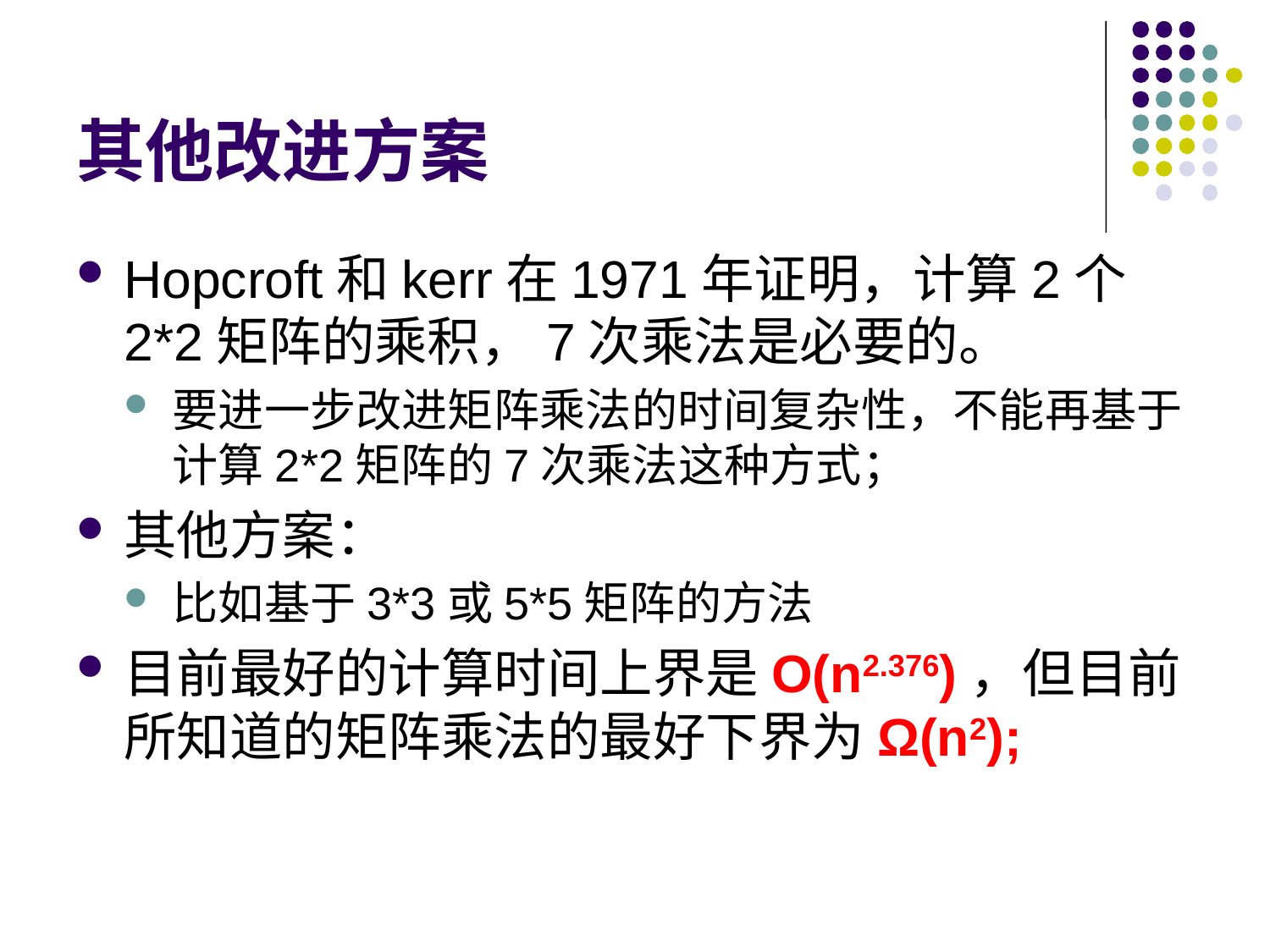

# 其他改进方案
Hopcroft和kerr在1971年证明，计算2个2*2矩阵的乘积，7次乘法是必要的。
要进一步改进矩阵乘法的时间复杂性，不能再基于计算2*2矩阵的7次乘法这种方式；
其他方案：
比如基于3*3或5*5矩阵的方法
目前最好的计算时间上界是O(n2.376)，但目前所知道的矩阵乘法的最好下界为Ω(n2);